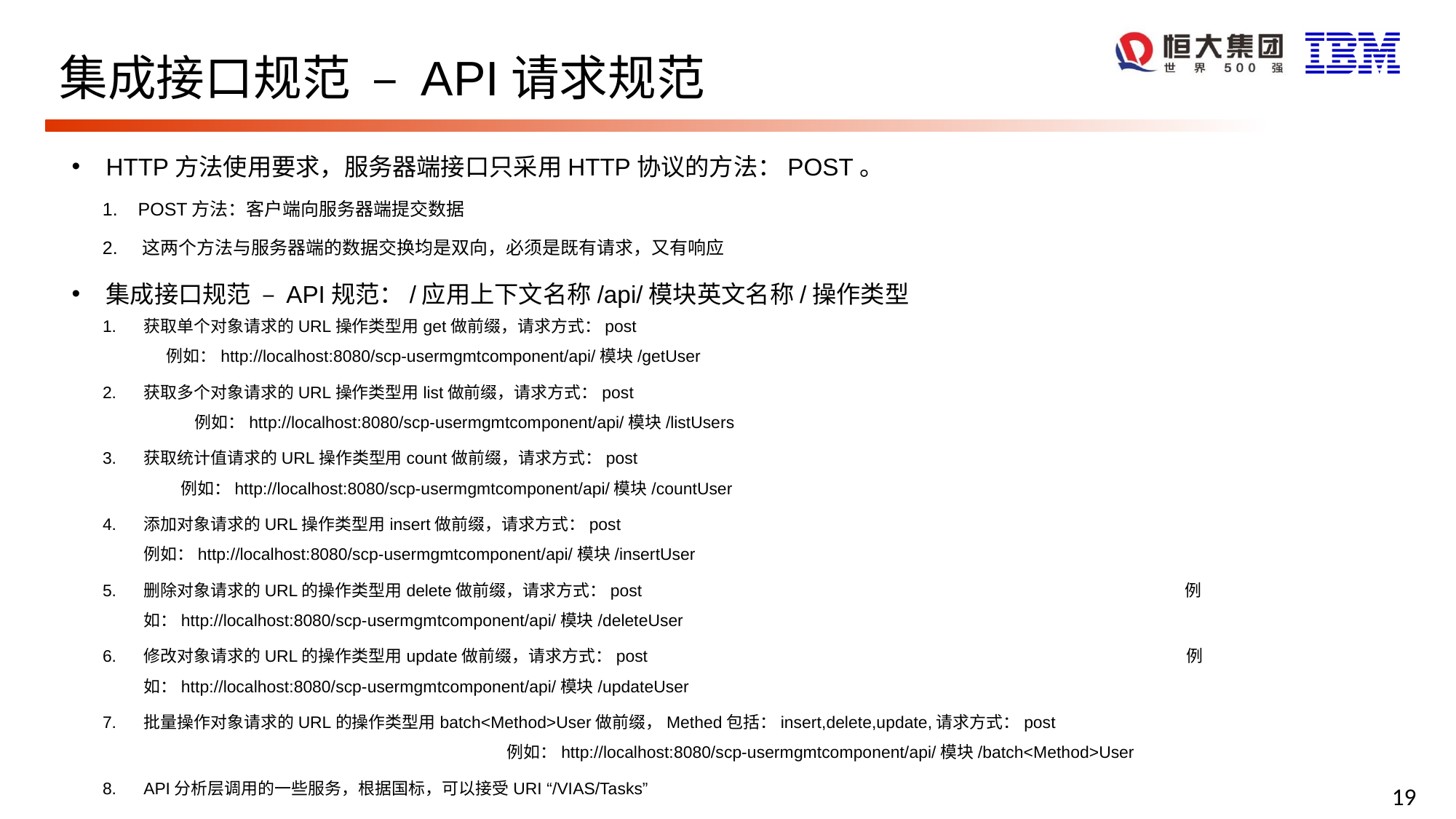

# 集成接口规范  – API请求规范
HTTP方法使用要求，服务器端接口只采用HTTP协议的方法：POST。
      1.    POST方法：客户端向服务器端提交数据
      2.    这两个方法与服务器端的数据交换均是双向，必须是既有请求，又有响应
集成接口规范  – API规范：/应用上下文名称/api/模块英文名称/操作类型
获取单个对象请求的URL操作类型用get做前缀，请求方式：post                                                                                                                            例如：http://localhost:8080/scp-usermgmtcomponent/api/模块/getUser
获取多个对象请求的URL操作类型用list做前缀，请求方式：post                                                                                                                                   例如：http://localhost:8080/scp-usermgmtcomponent/api/模块/listUsers
获取统计值请求的URL操作类型用count做前缀，请求方式：post                                                                                                                               例如：http://localhost:8080/scp-usermgmtcomponent/api/模块/countUser
添加对象请求的URL操作类型用insert做前缀，请求方式：post                                                                                                                       例如：http://localhost:8080/scp-usermgmtcomponent/api/模块/insertUser
删除对象请求的URL的操作类型用delete做前缀，请求方式：post                                                                                                                  例如：http://localhost:8080/scp-usermgmtcomponent/api/模块/deleteUser
修改对象请求的URL的操作类型用update做前缀，请求方式：post                                                                                                                 例如：http://localhost:8080/scp-usermgmtcomponent/api/模块/updateUser
批量操作对象请求的URL的操作类型用batch<Method>User做前缀，Methed包括：insert,delete,update,请求方式：post                                                                                                            例如：http://localhost:8080/scp-usermgmtcomponent/api/模块/batch<Method>User
API分析层调用的一些服务，根据国标，可以接受URI “/VIAS/Tasks”